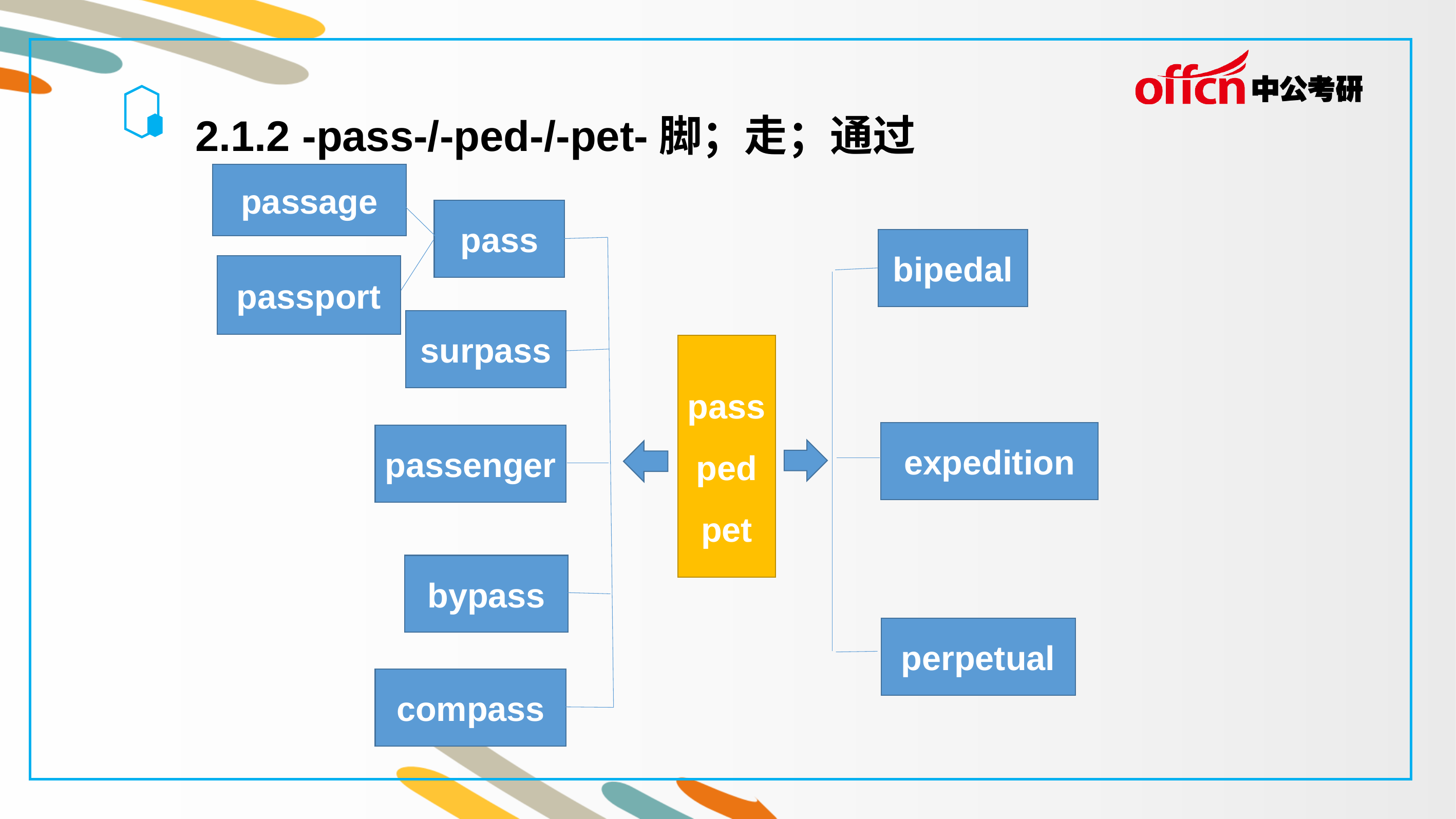

2.1.2 -pass-/-ped-/-pet-脚；走；通过

passage

pass
bipedal
passport
surpass

passped
pet

expedition
passenger

bypass
perpetual
compass